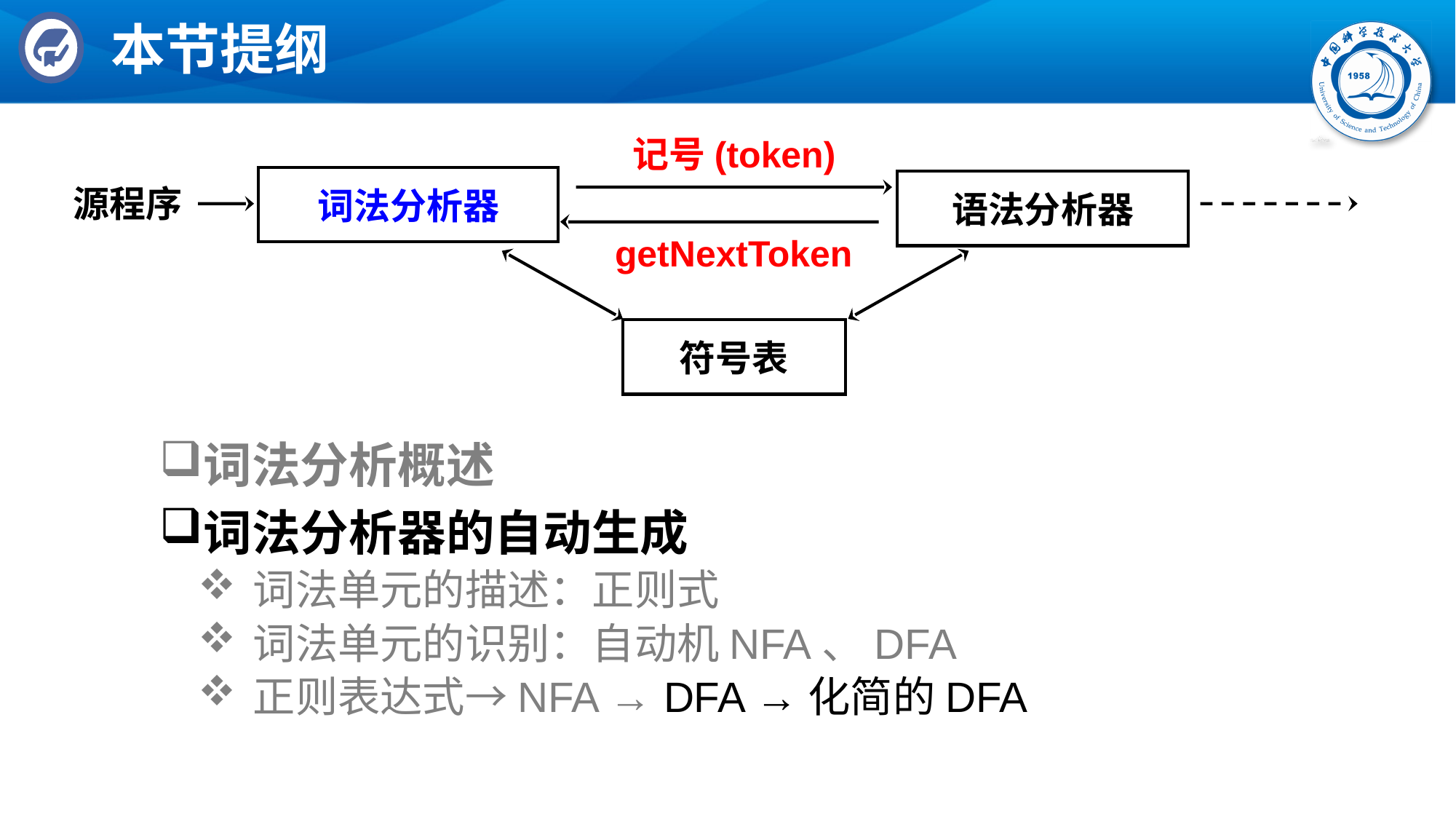

# 本节提纲

记号(token)
词法分析器
语法分析器
源程序

getNextToken

符号表
词法分析概述
词法分析器的自动生成
词法单元的描述：正则式
词法单元的识别：自动机NFA、DFA
正则表达式→NFA → DFA →化简的DFA